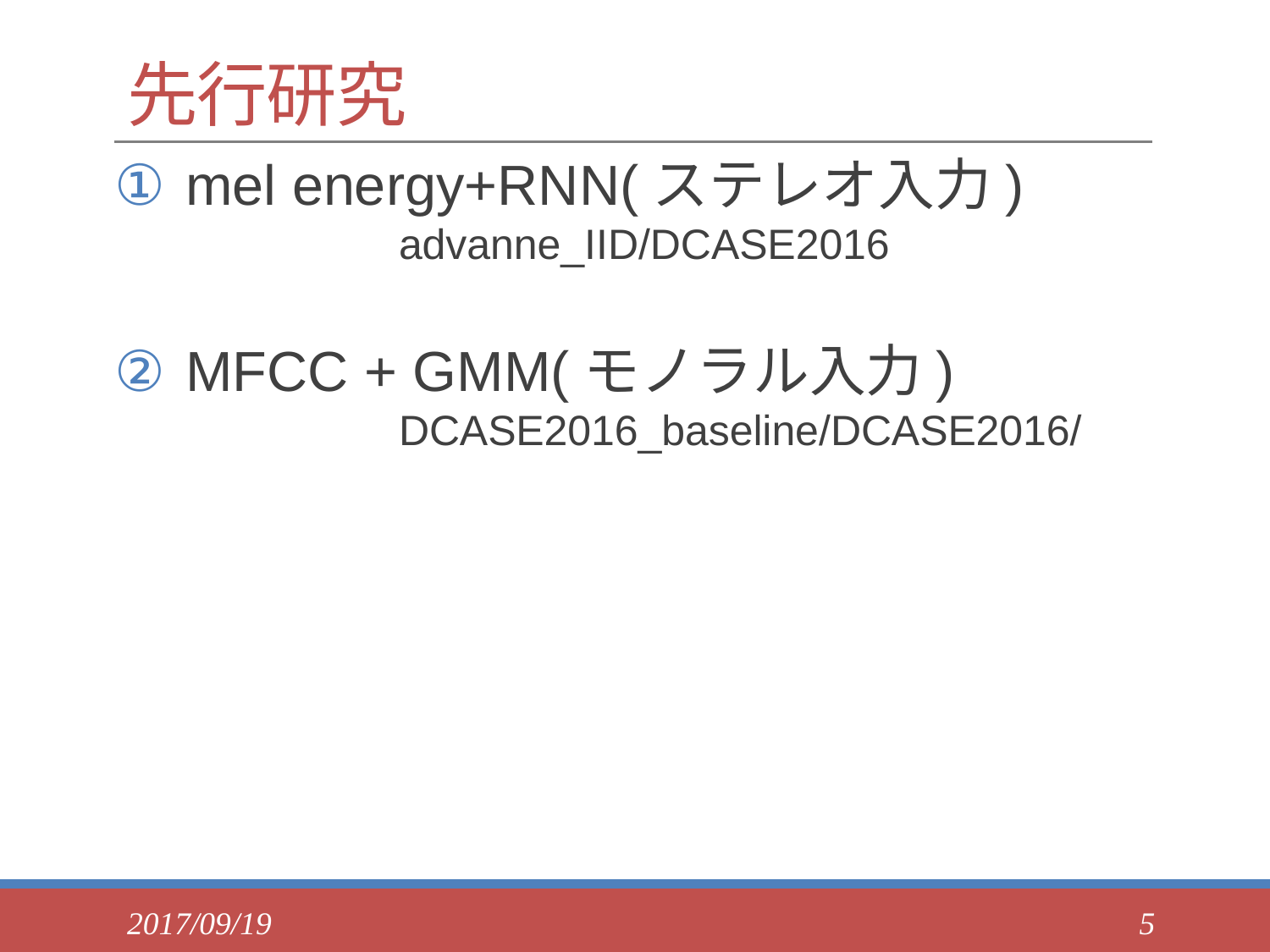

# 先行研究
mel energy+RNN(ステレオ入力)
		advanne_IID/DCASE2016

MFCC + GMM(モノラル入力)
		DCASE2016_baseline/DCASE2016/

2017/09/19
5